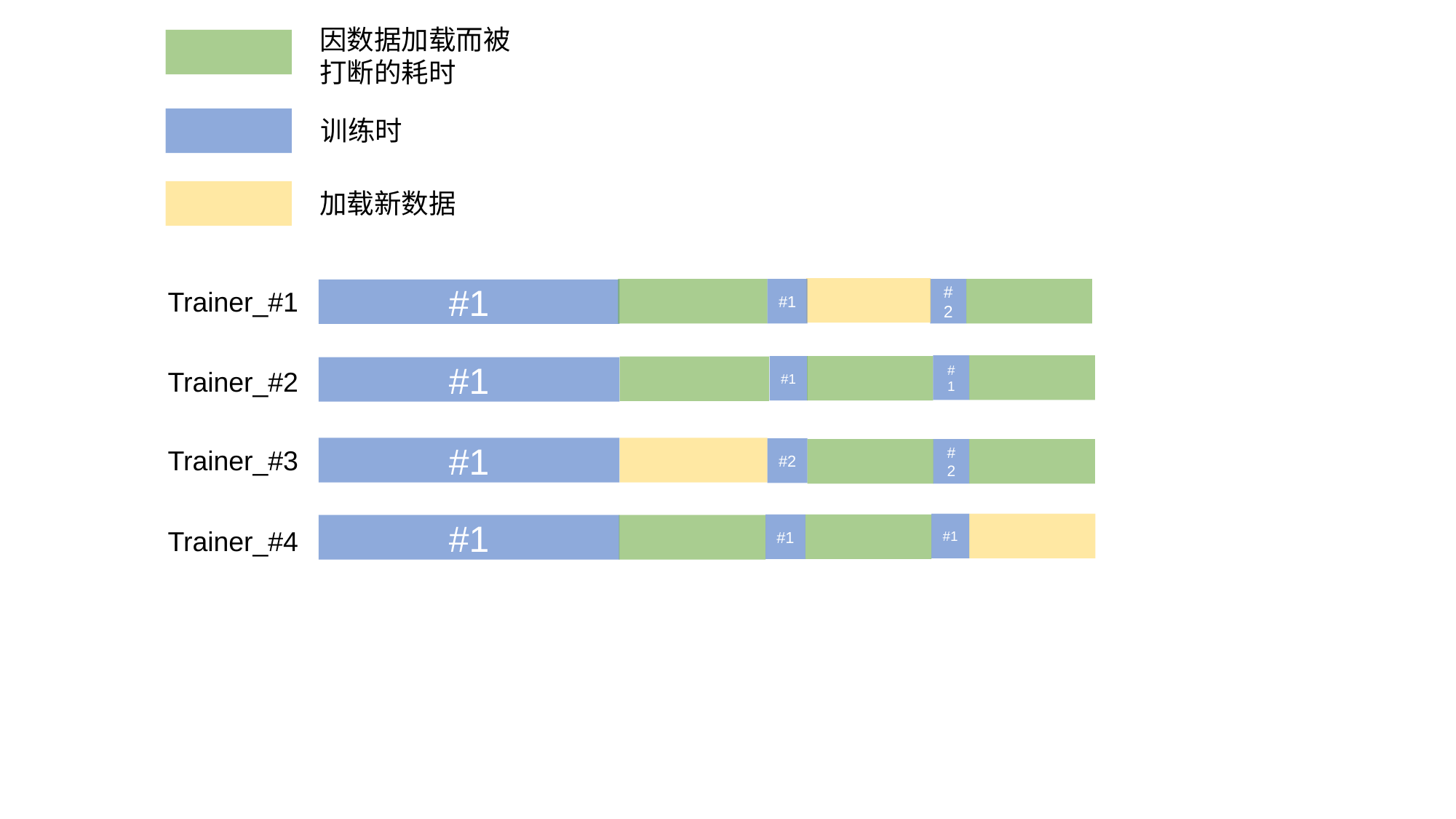

因数据加载而被打断的耗时

训练时

加载新数据

#1
#2

Trainer_#1
#1
#1

#1

#1
Trainer_#2

#1
Trainer_#3
#2
#2

#1

#1

#1

Trainer_#4